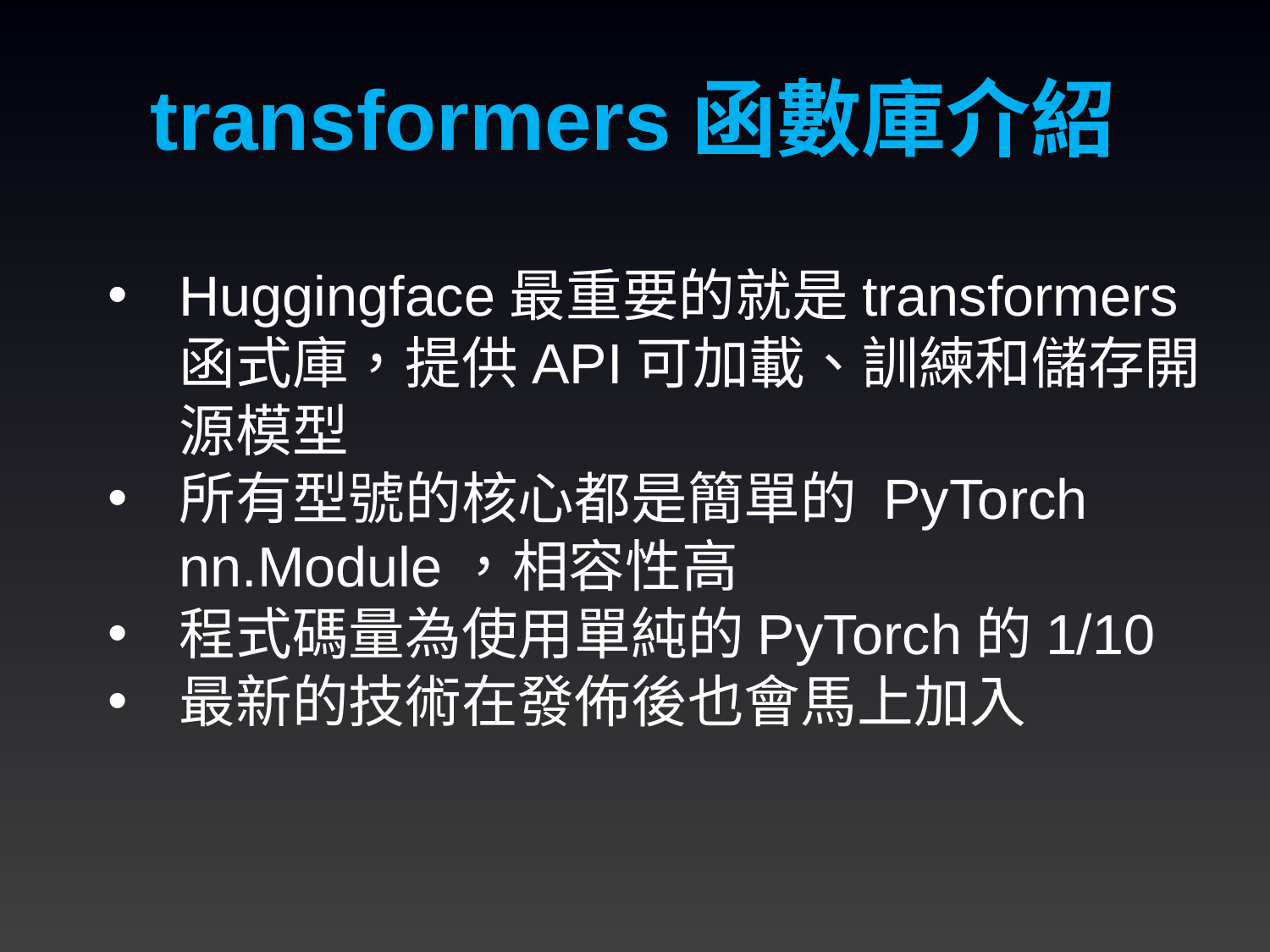

transformers函數庫介紹
Huggingface最重要的就是transformers函式庫，提供API可加載、訓練和儲存開源模型
所有型號的核心都是簡單的 PyTorch nn.Module，相容性高
程式碼量為使用單純的PyTorch的1/10
最新的技術在發佈後也會馬上加入